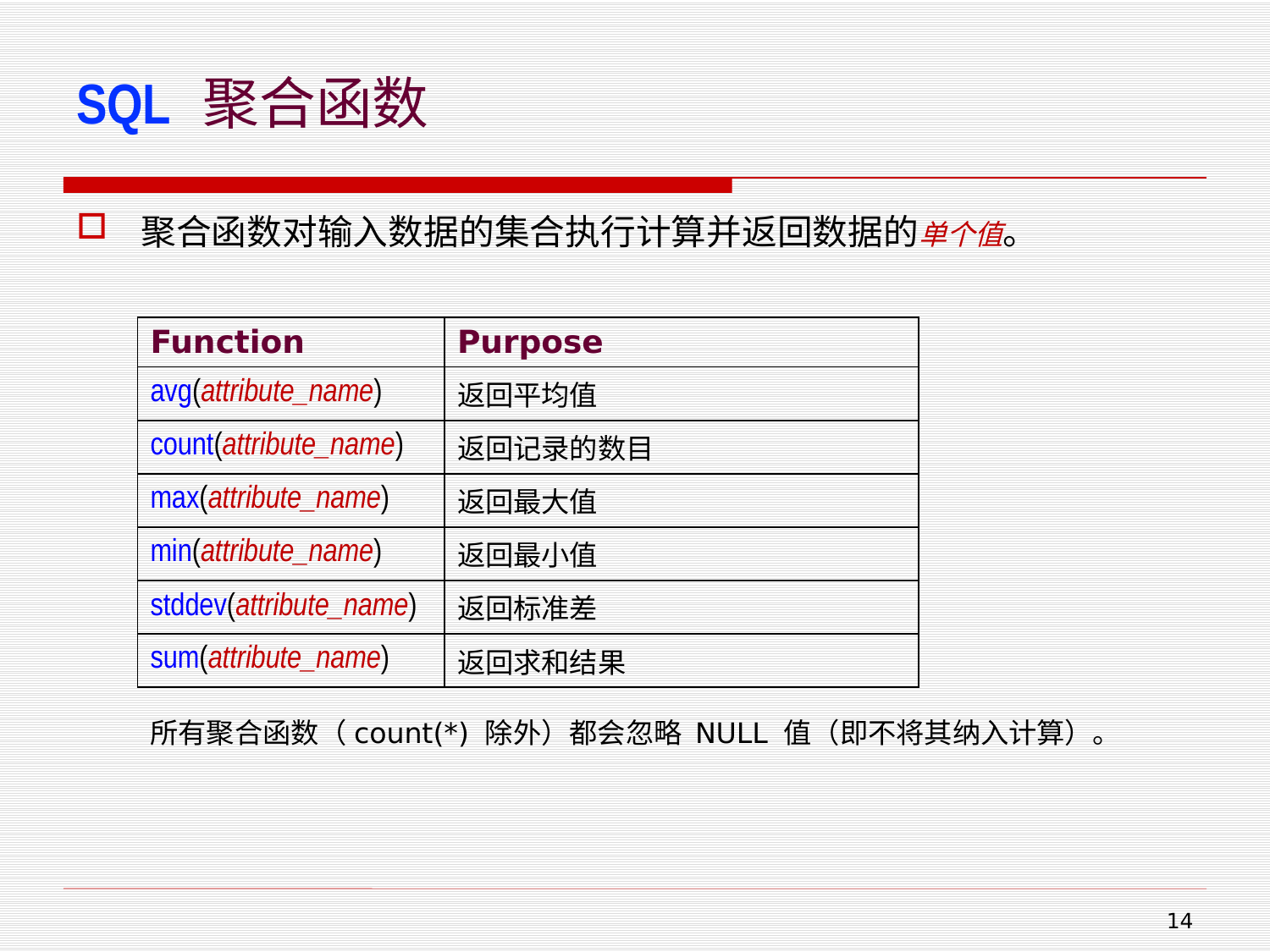

# SQL 聚合函数
聚合函数对输入数据的集合执行计算并返回数据的单个值。
| Function | Purpose |
| --- | --- |
| avg(attribute\_name) | 返回平均值 |
| count(attribute\_name) | 返回记录的数目 |
| max(attribute\_name) | 返回最大值 |
| min(attribute\_name) | 返回最小值 |
| stddev(attribute\_name) | 返回标准差 |
| sum(attribute\_name) | 返回求和结果 |
所有聚合函数（count(*) 除外）都会忽略 NULL 值（即不将其纳入计算）。
14